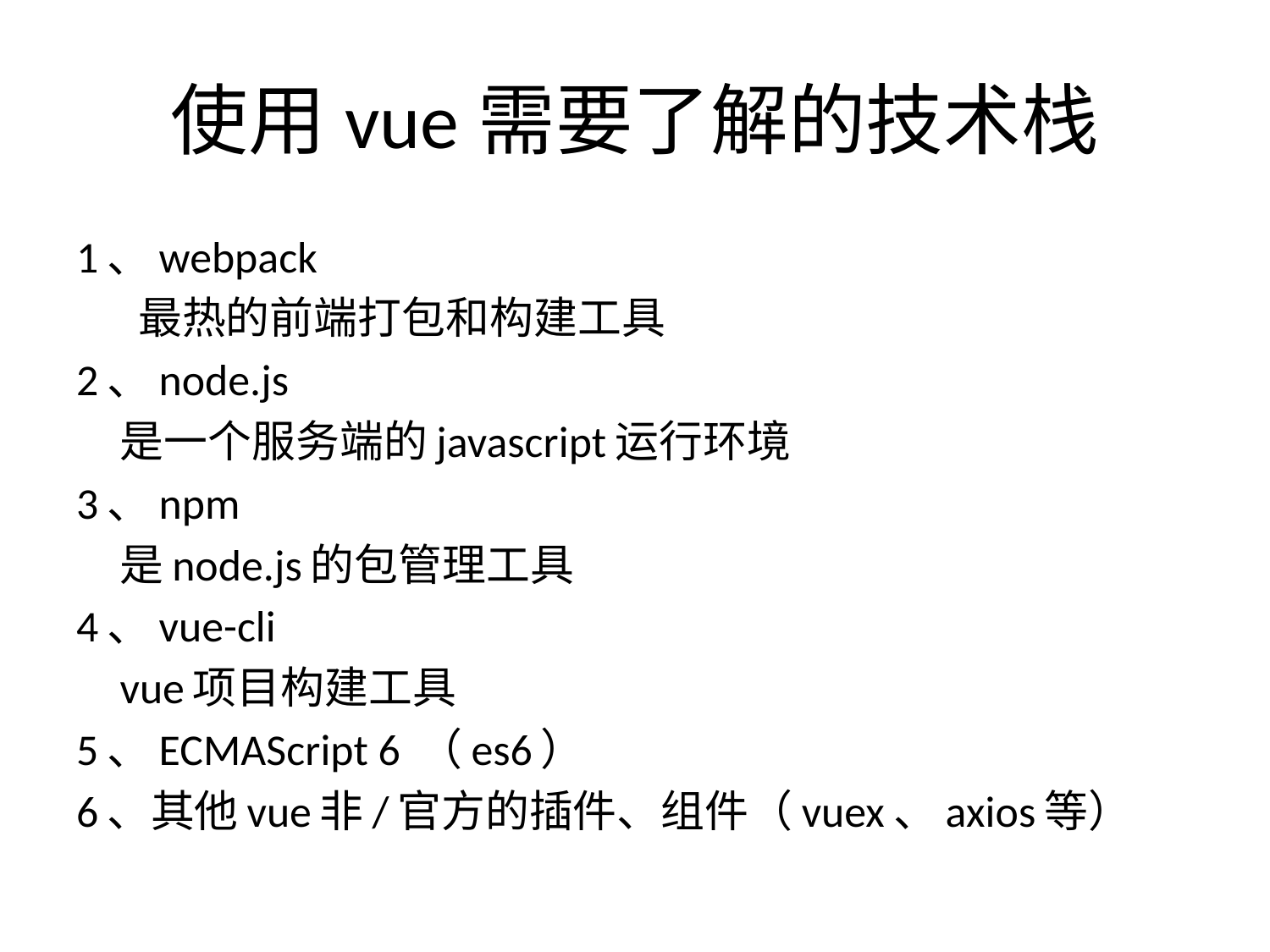

# 使用vue需要了解的技术栈
1、webpack
		 最热的前端打包和构建工具
2、node.js
		是一个服务端的javascript运行环境
3、npm
		是node.js的包管理工具
4、vue-cli
		vue项目构建工具
5、ECMAScript 6 （es6）
6、其他vue非/官方的插件、组件（vuex、axios等）